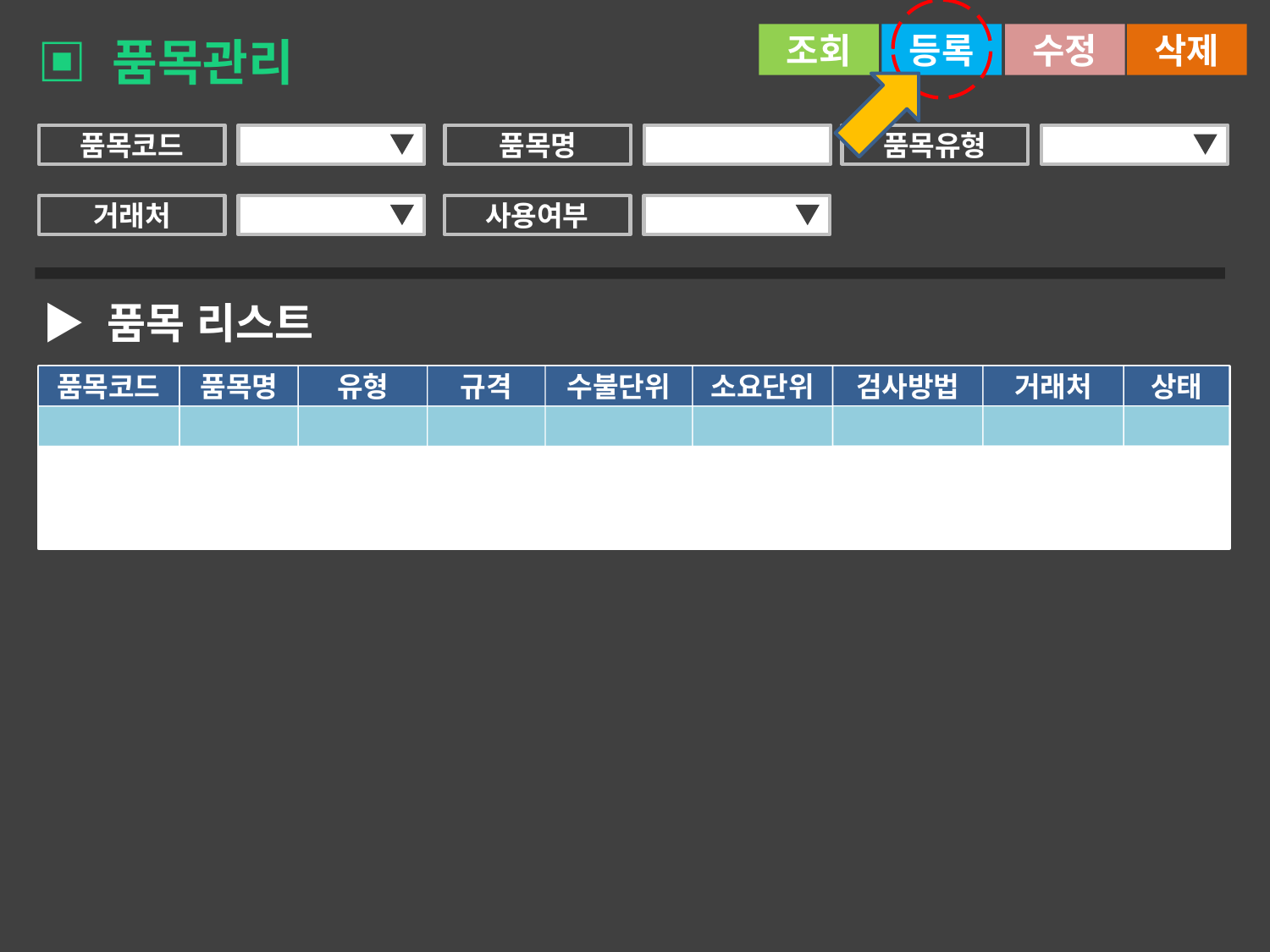

삭제
수정
등록
조회
▣ 품목관리

품목코드

품목명

품목유형

거래처

사용여부

▶ 품목 리스트
검사방법

거래처

상태

품목코드

품목명

유형

규격

수불단위

소요단위